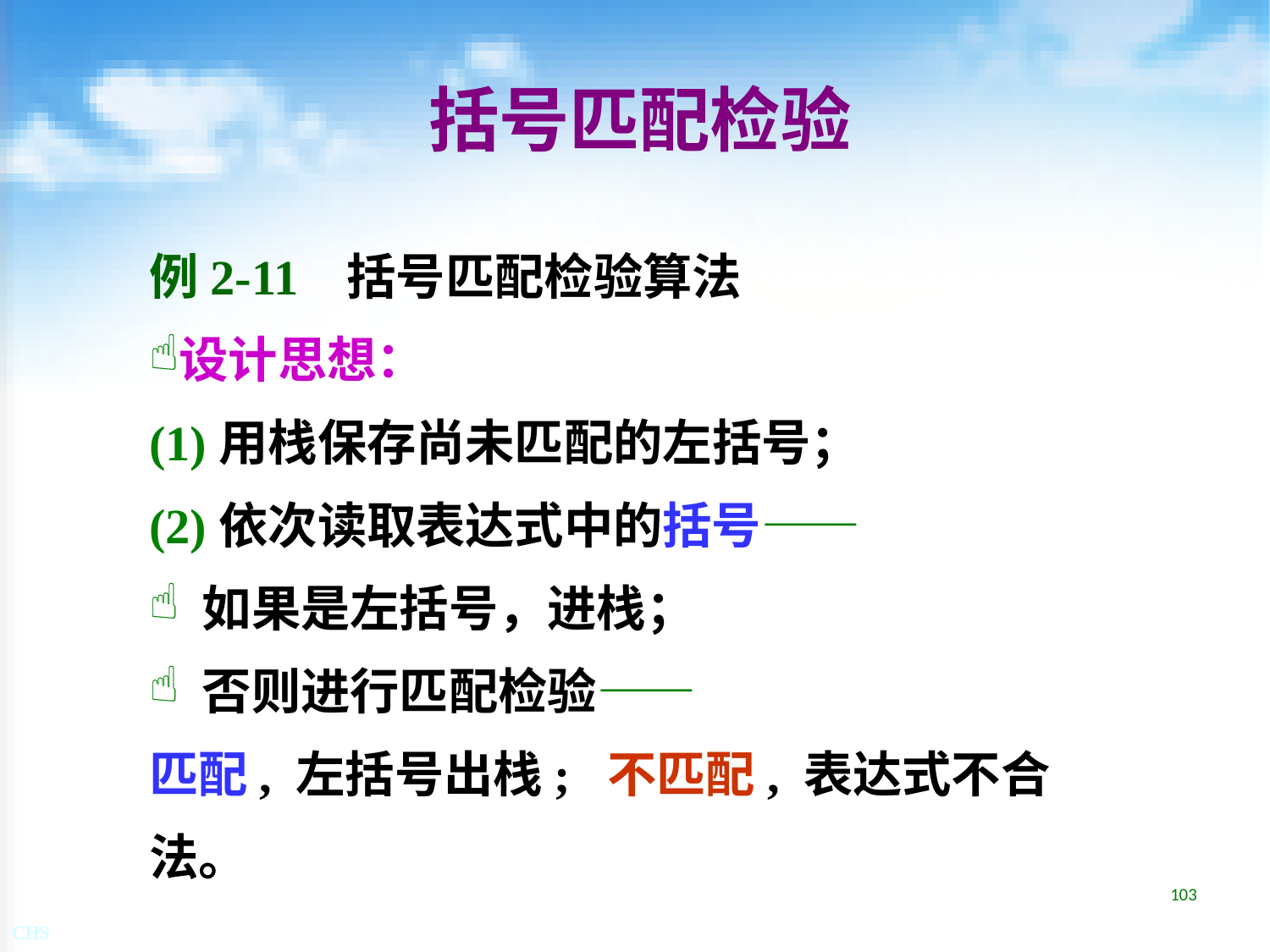

# 括号匹配检验
例2-11   括号匹配检验算法
设计思想：
(1)用栈保存尚未匹配的左括号；
(2)依次读取表达式中的括号——
 如果是左括号，进栈；
 否则进行匹配检验——
匹配, 左括号出栈;  不匹配, 表达式不合法。
103